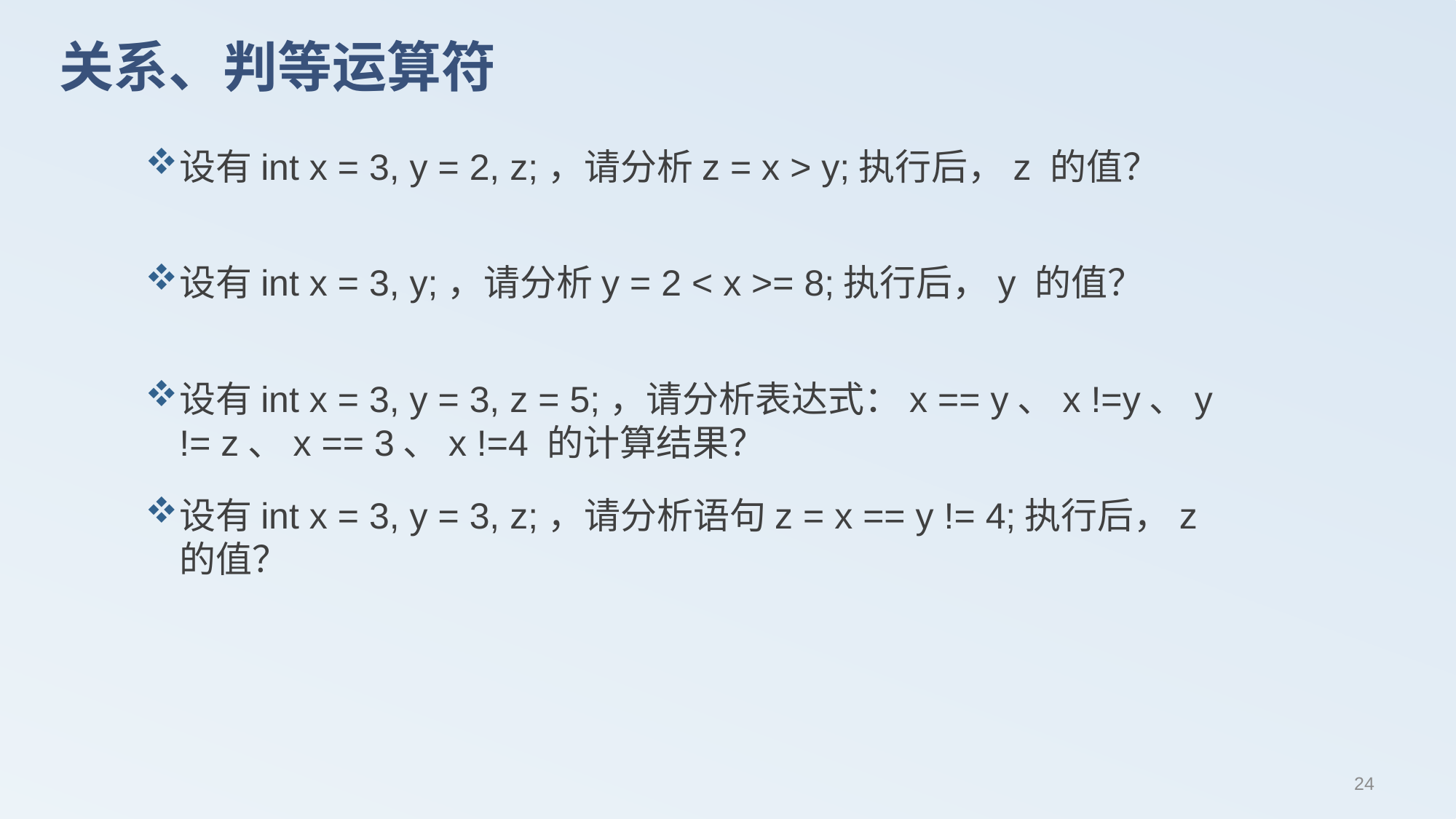

# 关系、判等运算符
设有int x = 3, y = 2, z;，请分析z = x > y;执行后，z 的值？
设有int x = 3, y;，请分析y = 2 < x >= 8;执行后，y 的值？
设有int x = 3, y = 3, z = 5;，请分析表达式：x == y、x !=y、y != z、x == 3、x !=4 的计算结果？
设有int x = 3, y = 3, z;，请分析语句z = x == y != 4;执行后，z 的值？